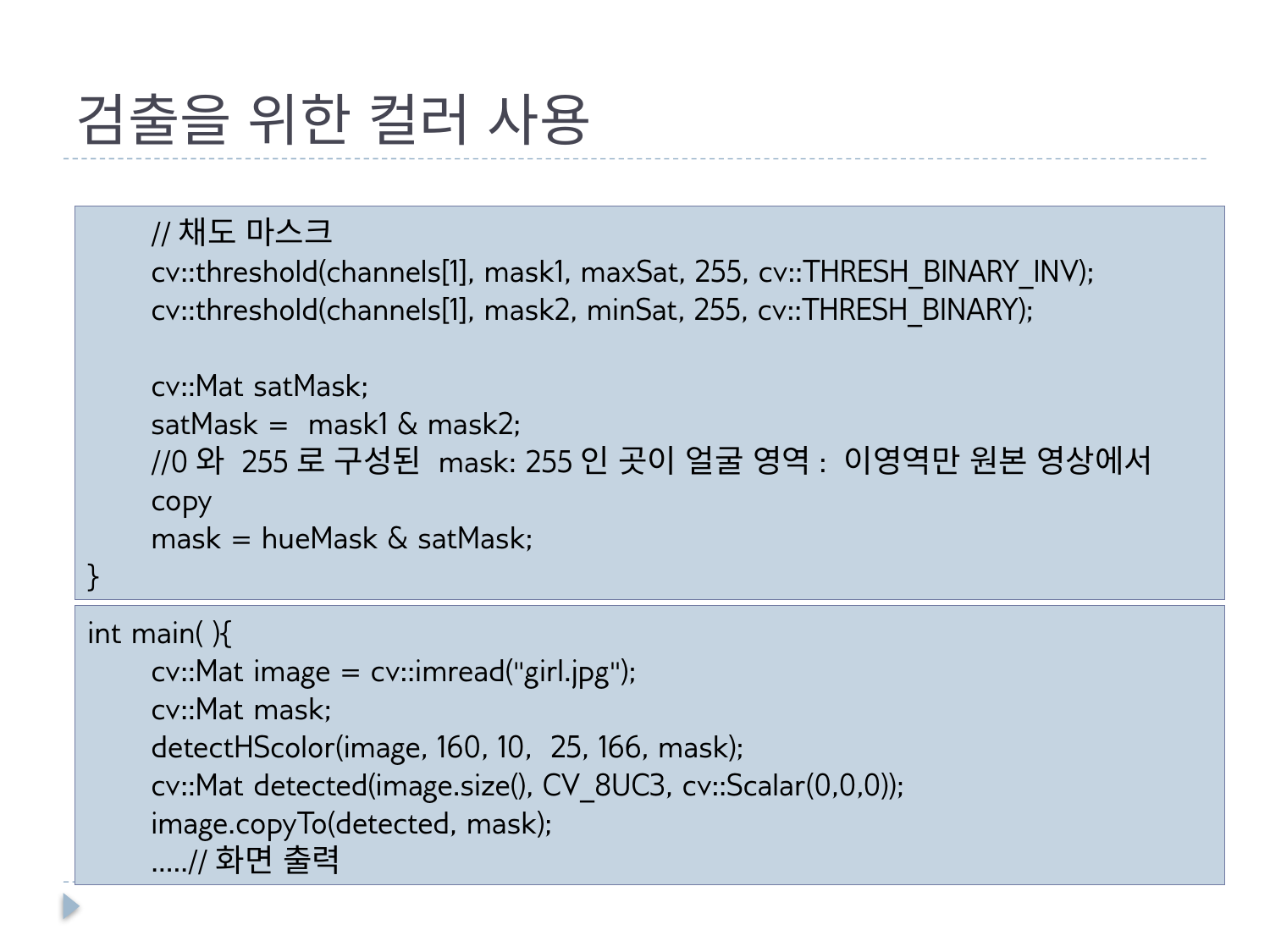

# 검출을 위한 컬러 사용

//채도 마스크
cv::threshold(channels[1], mask1, maxSat, 255, cv::THRESH_BINARY_INV);
cv::threshold(channels[1], mask2, minSat, 255, cv::THRESH_BINARY);

cv::Mat satMask;
satMask =  mask1 & mask2;
//0와 255로 구성된 mask: 255인 곳이 얼굴 영역: 이영역만 원본 영상에서 copy
mask = hueMask & satMask;
}
int main( ){
cv::Mat image = cv::imread("girl.jpg");
cv::Mat mask;
detectHScolor(image, 160, 10,  25, 166, mask);
cv::Mat detected(image.size(), CV_8UC3, cv::Scalar(0,0,0));
image.copyTo(detected, mask);
…..//화면 출력